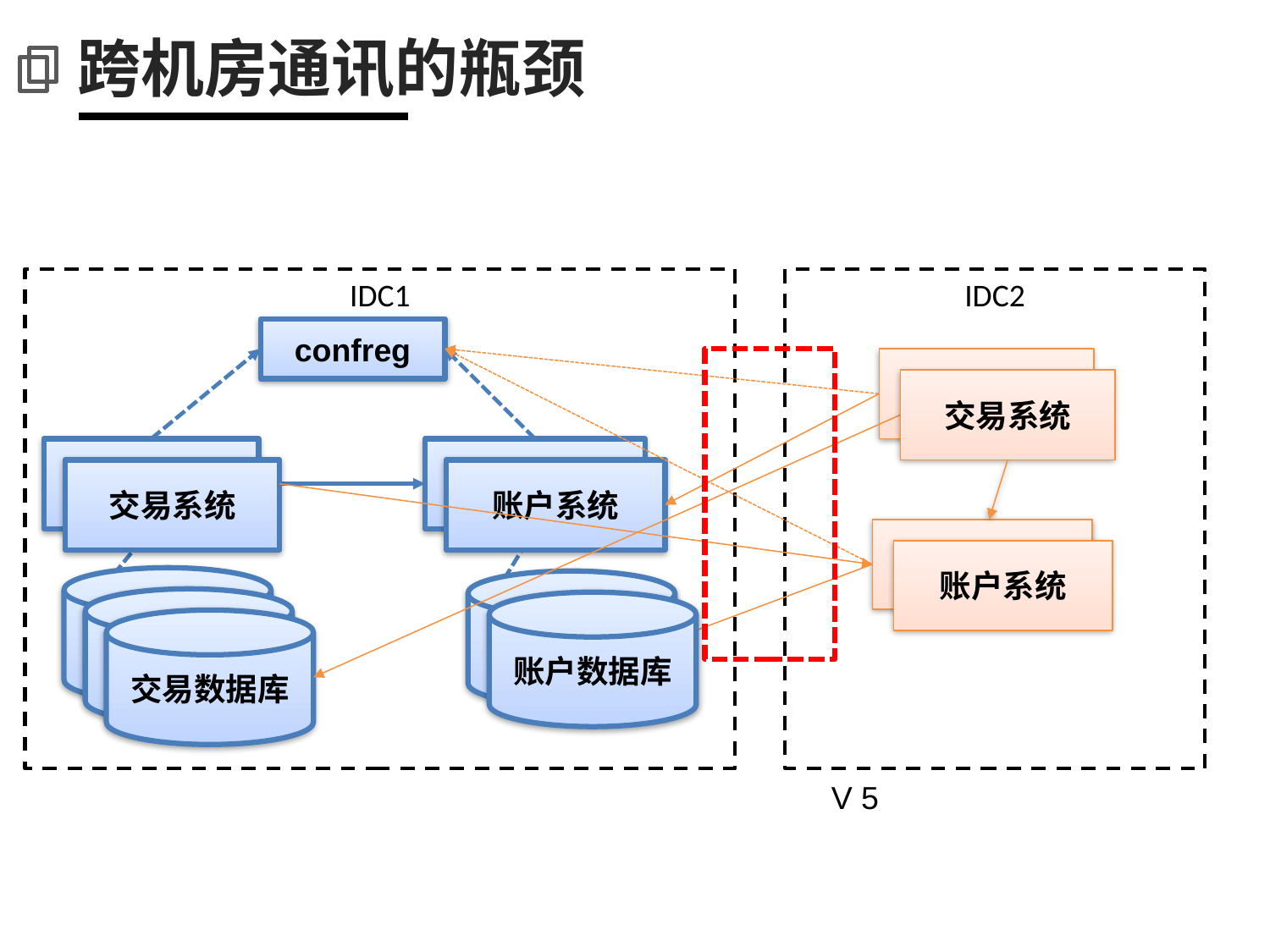

# 跨机房通讯的瓶颈
IDC1
IDC2
confreg

交易系统
交易系统
交易系统
账户系统
交易系统
账户系统
账户系统
账户系统
交易数据库
账户数据库
交易数据库
账户数据库
交易数据库
V 5